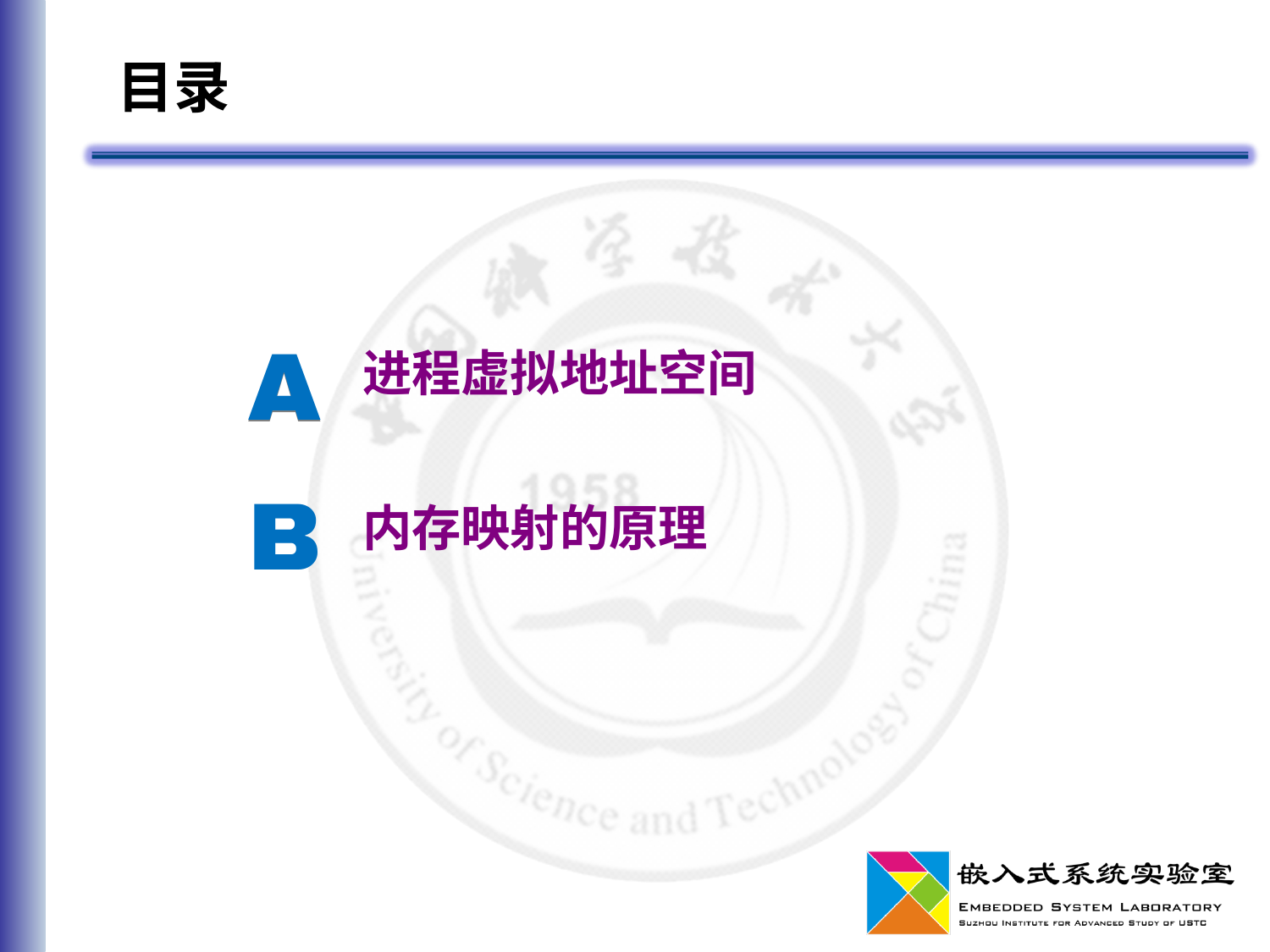

# 目录
A
A
进程虚拟地址空间
B
内存映射的原理